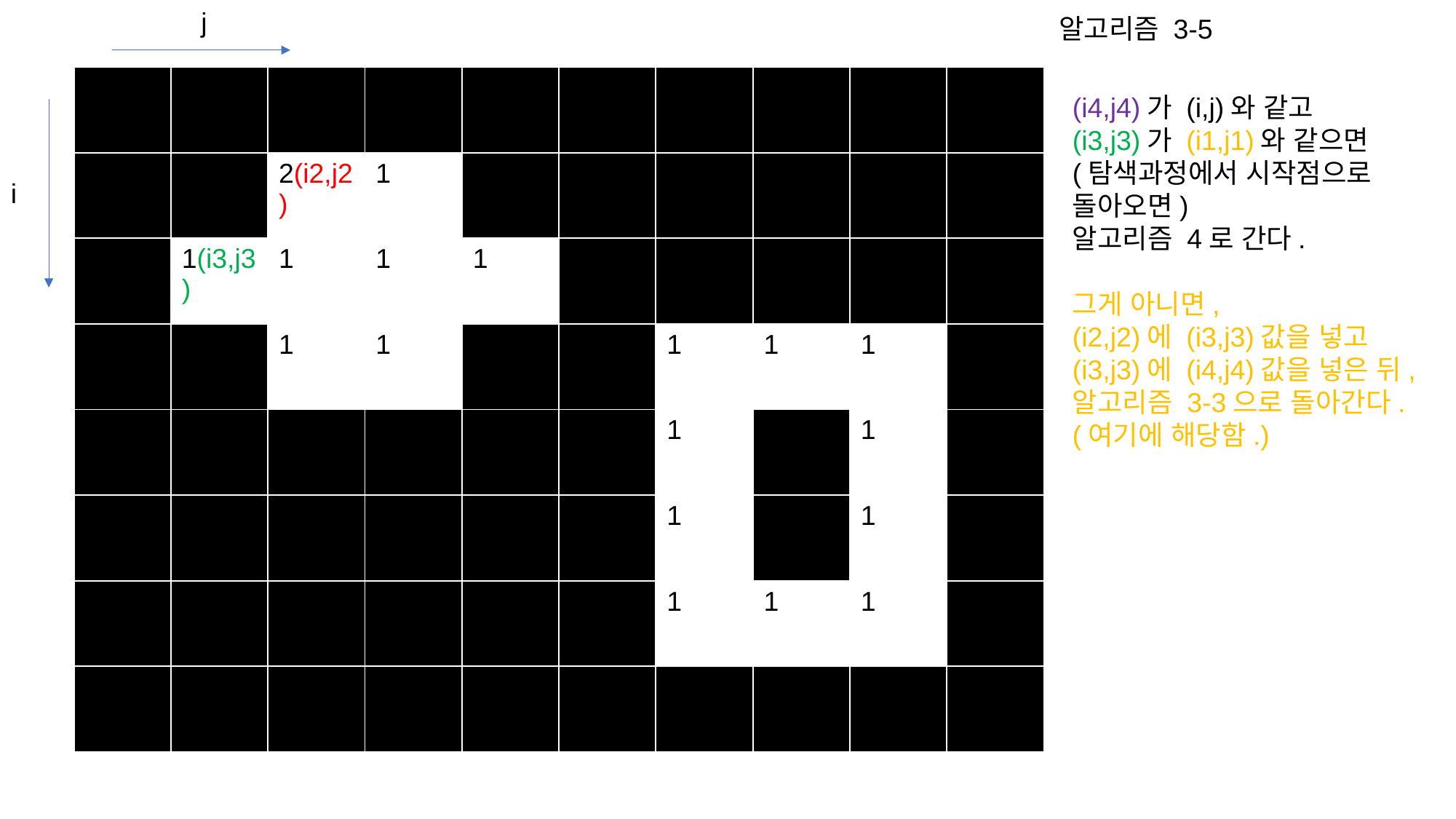

j
알고리즘 3-5
|  |  |  |  |  |  |  |  |  |  |
| --- | --- | --- | --- | --- | --- | --- | --- | --- | --- |
|  |  | 2(i2,j2) | 1 |  |  |  |  |  |  |
|  | 1(i3,j3) | 1 | 1 | 1 |  |  |  |  |  |
|  |  | 1 | 1 |  |  | 1 | 1 | 1 |  |
|  |  |  |  |  |  | 1 |  | 1 |  |
|  |  |  |  |  |  | 1 |  | 1 |  |
|  |  |  |  |  |  | 1 | 1 | 1 |  |
|  |  |  |  |  |  |  |  |  |  |
(i4,j4)가 (i,j)와 같고
(i3,j3)가 (i1,j1)와 같으면
(탐색과정에서 시작점으로
돌아오면)
알고리즘 4로 간다.

그게 아니면,
(i2,j2)에 (i3,j3)값을 넣고
(i3,j3)에 (i4,j4)값을 넣은 뒤,
알고리즘 3-3으로 돌아간다.
(여기에 해당함.)
i